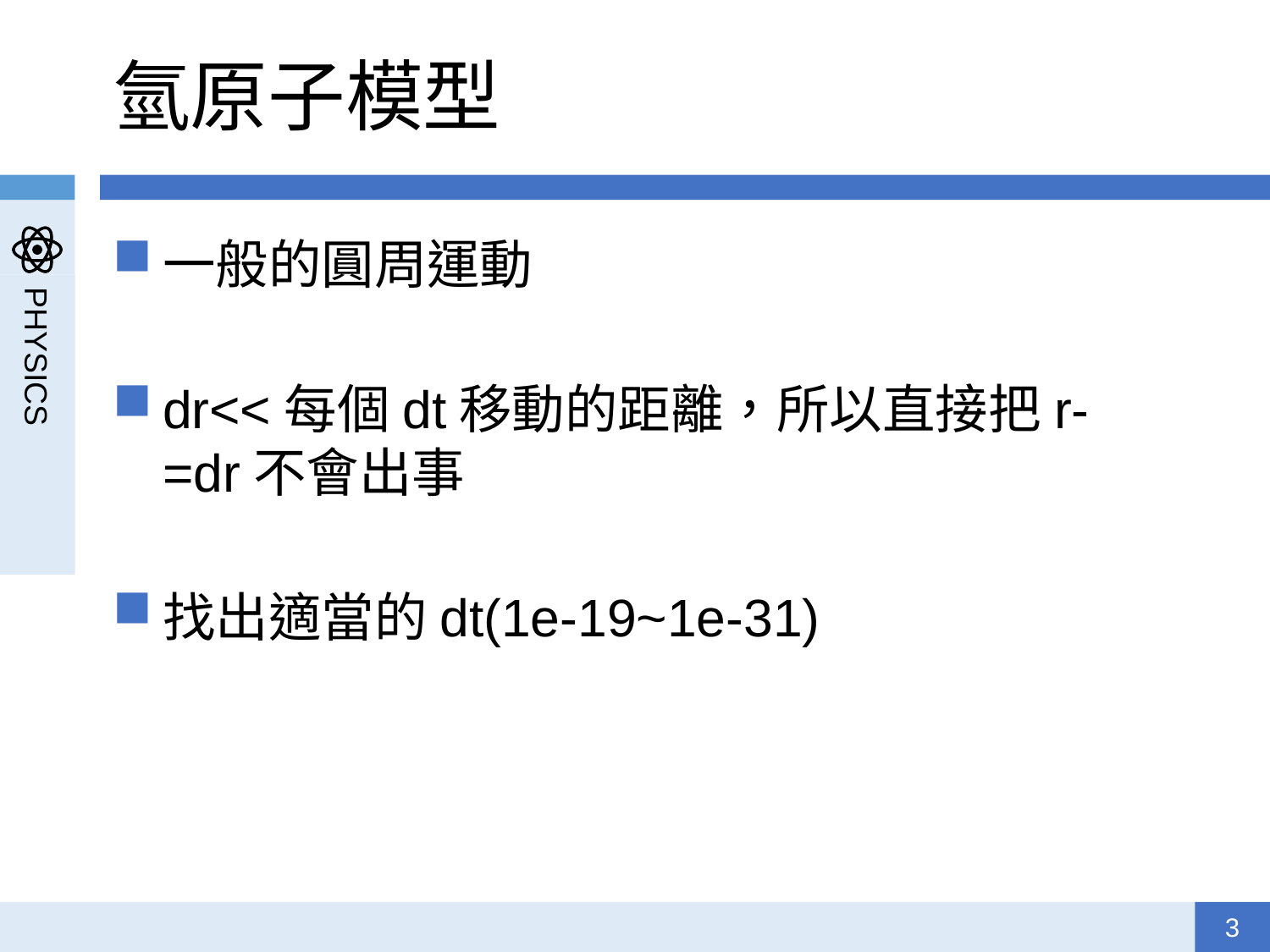

# 氫原子模型
一般的圓周運動

dr<<每個dt移動的距離，所以直接把r-=dr不會出事

找出適當的dt(1e-19~1e-31)

3